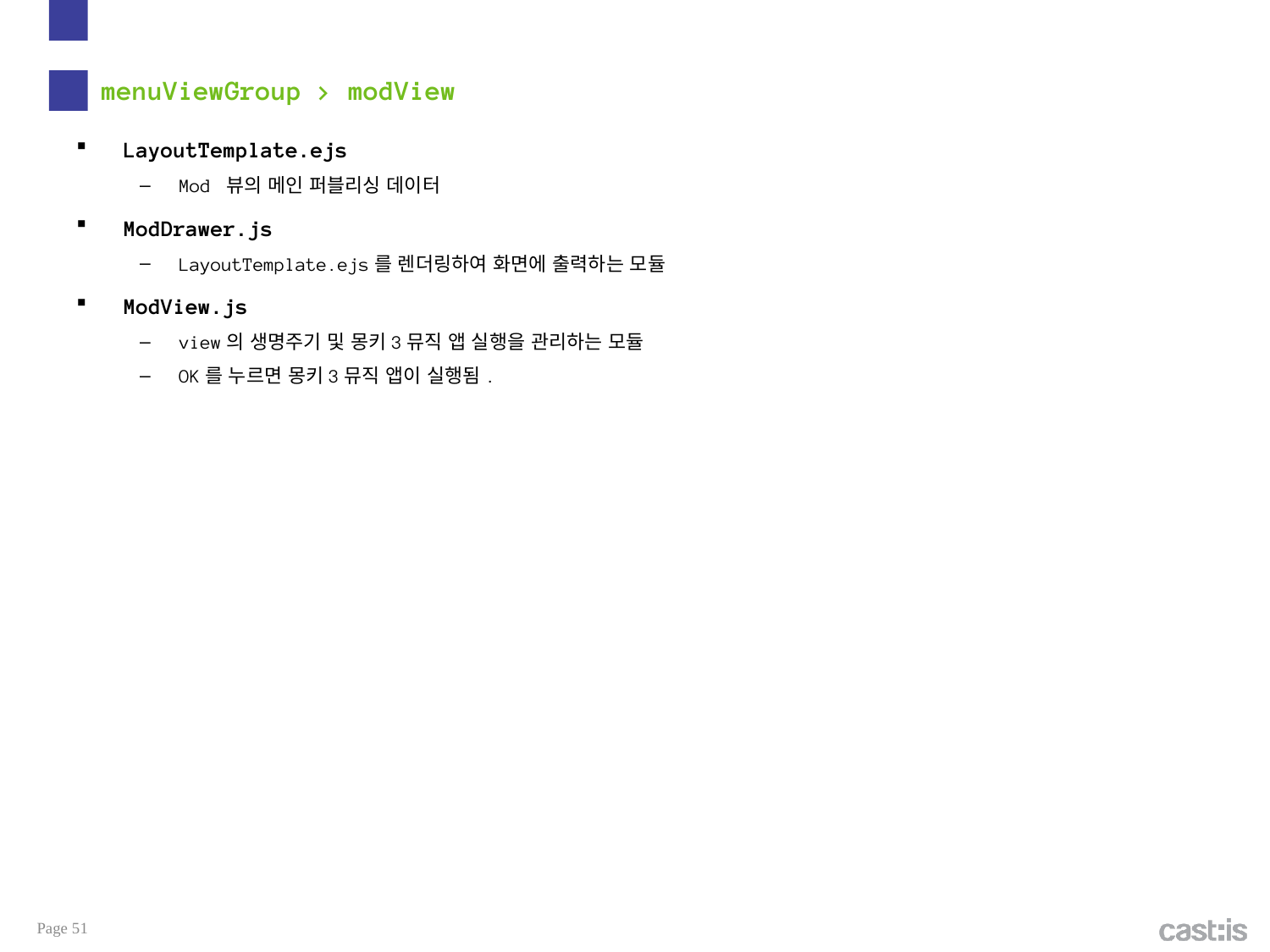

# menuViewGroup > modView
LayoutTemplate.ejs
Mod 뷰의 메인 퍼블리싱 데이터

ModDrawer.js
LayoutTemplate.ejs를 렌더링하여 화면에 출력하는 모듈

ModView.js
view의 생명주기 및 몽키3뮤직 앱 실행을 관리하는 모듈
OK를 누르면 몽키3뮤직 앱이 실행됨.

Page 51